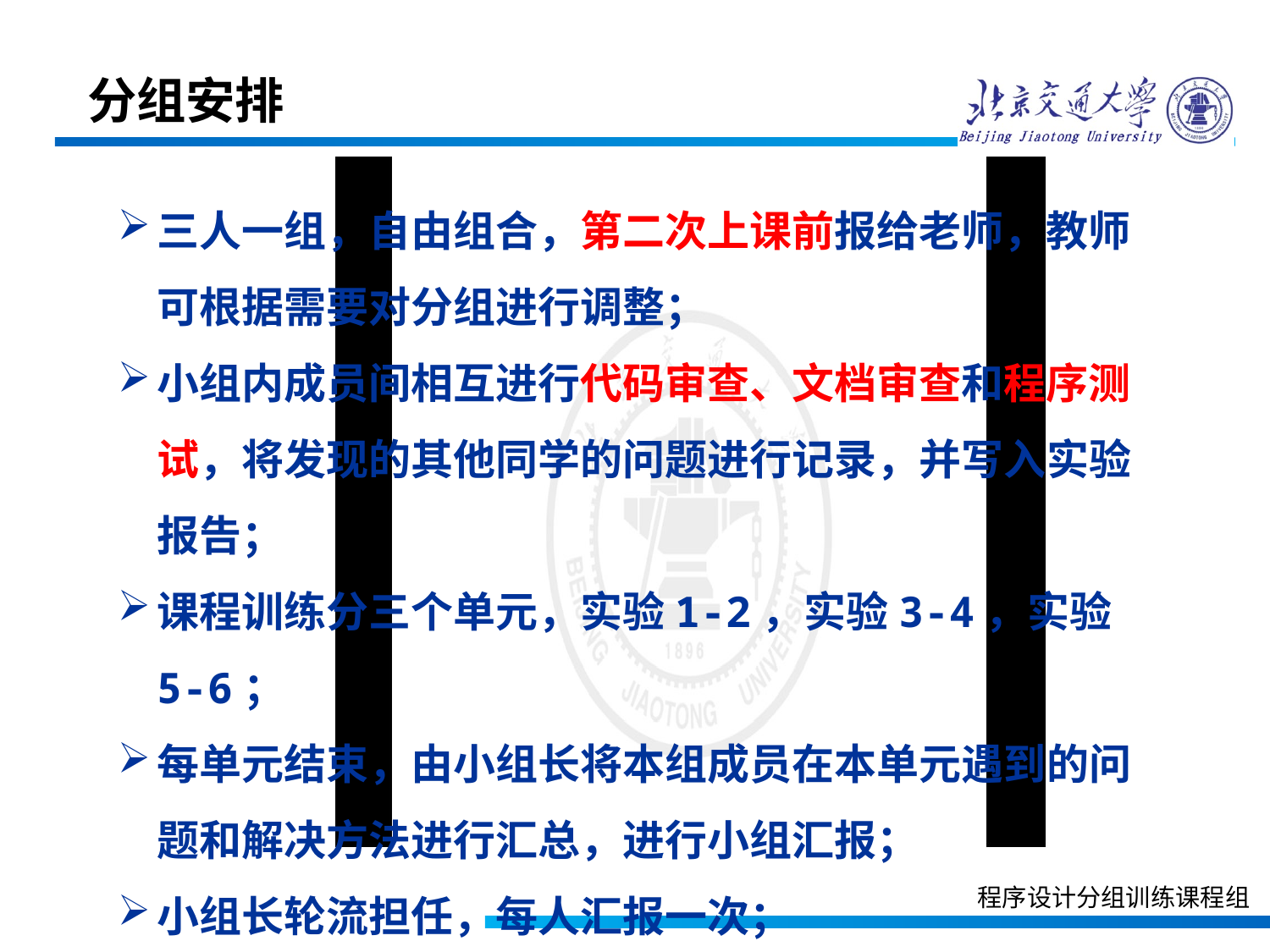

分组安排
三人一组，自由组合，第二次上课前报给老师，教师可根据需要对分组进行调整；
小组内成员间相互进行代码审查、文档审查和程序测试，将发现的其他同学的问题进行记录，并写入实验报告；
课程训练分三个单元，实验1-2，实验3-4，实验5-6；
每单元结束，由小组长将本组成员在本单元遇到的问题和解决方法进行汇总，进行小组汇报；
小组长轮流担任，每人汇报一次；
程序设计分组训练课程组